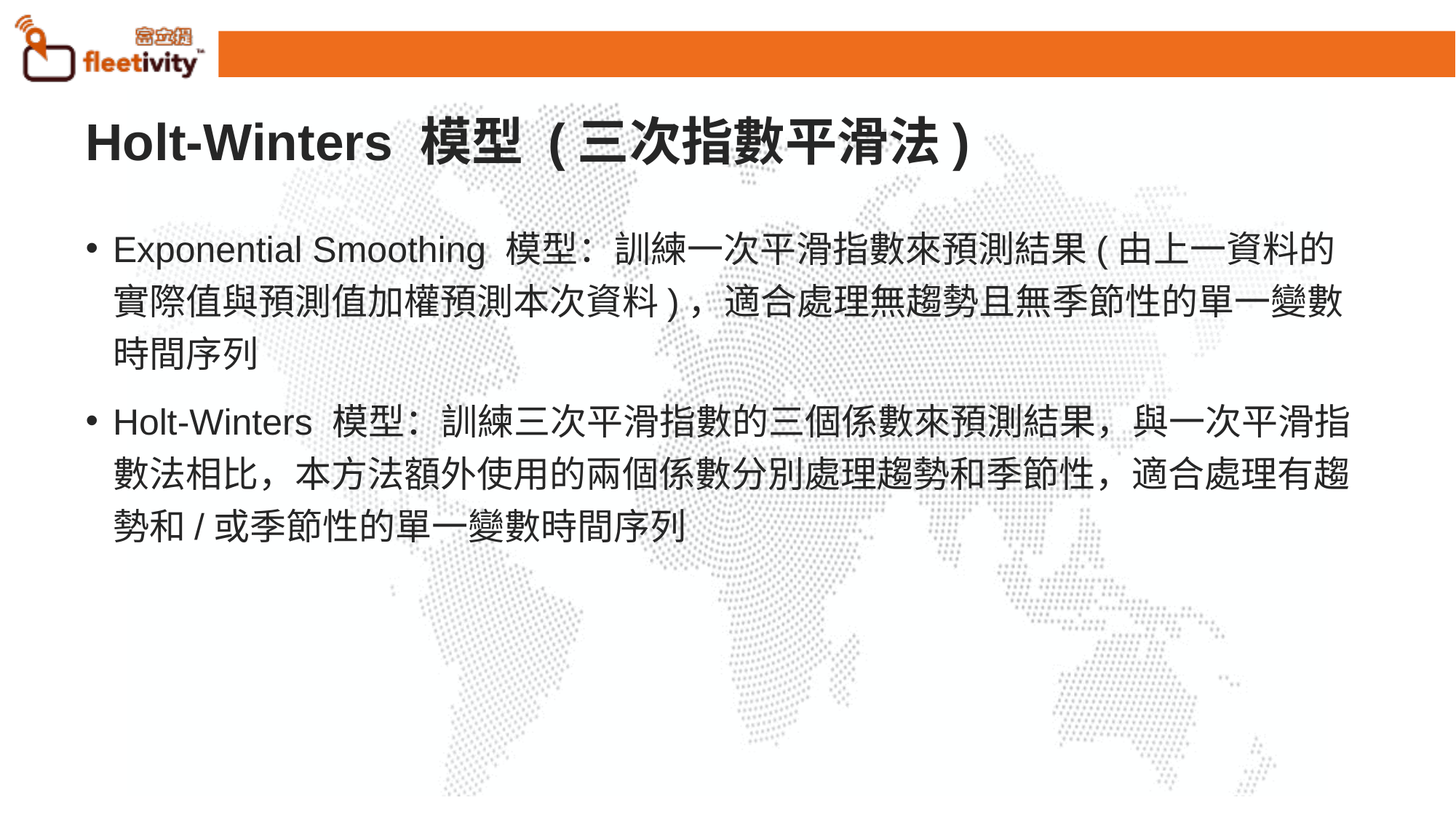

# Holt-Winters 模型 (三次指數平滑法)
Exponential Smoothing 模型：訓練一次平滑指數來預測結果(由上一資料的實際值與預測值加權預測本次資料)，適合處理無趨勢且無季節性的單一變數時間序列
Holt-Winters 模型：訓練三次平滑指數的三個係數來預測結果，與一次平滑指數法相比，本方法額外使用的兩個係數分別處理趨勢和季節性，適合處理有趨勢和/或季節性的單一變數時間序列